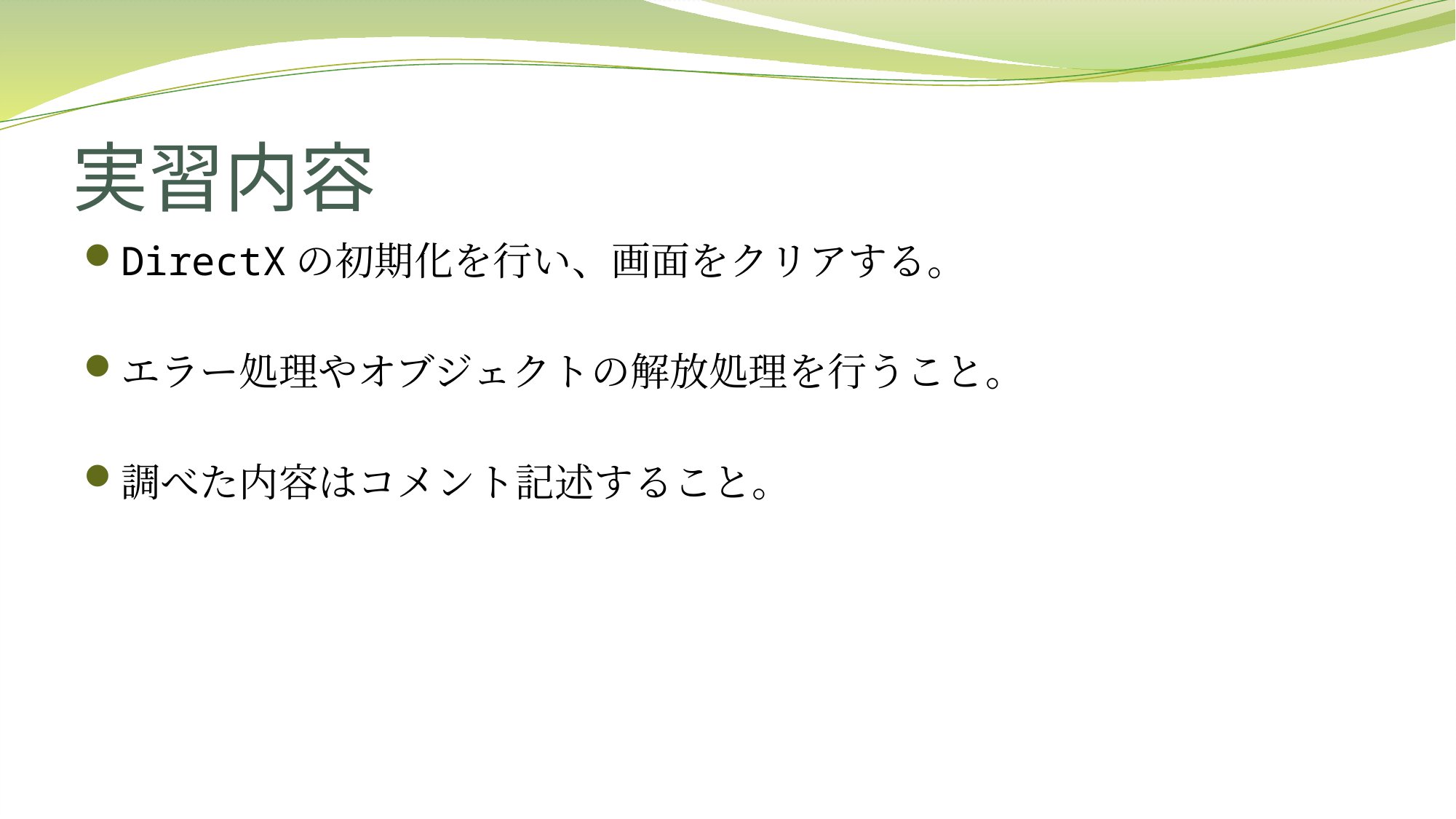

# 実習内容
DirectXの初期化を行い、画面をクリアする。

エラー処理やオブジェクトの解放処理を行うこと。

調べた内容はコメント記述すること。